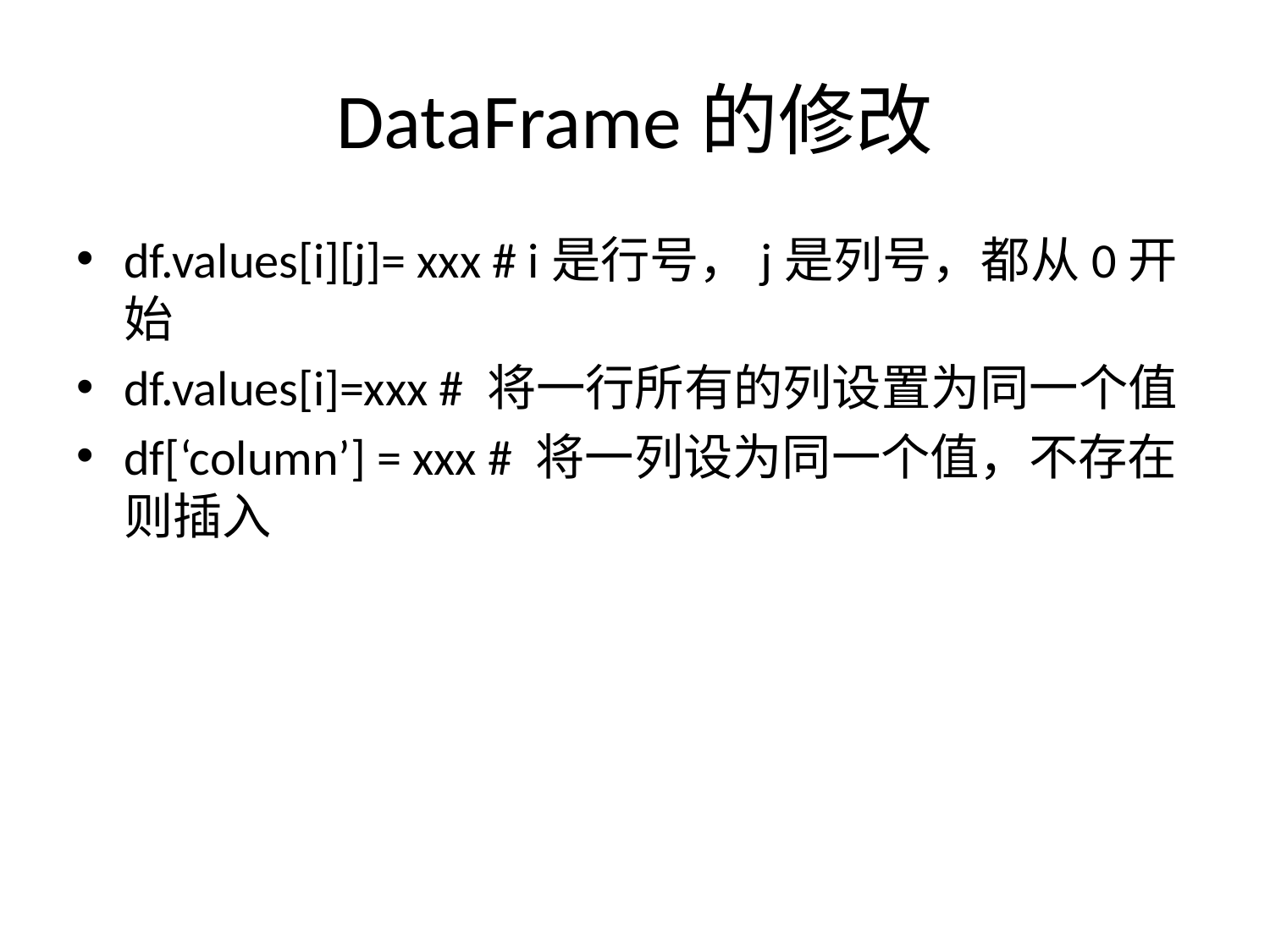

# DataFrame的修改
df.values[i][j]= xxx # i是行号，j是列号，都从0开始
df.values[i]=xxx # 将一行所有的列设置为同一个值
df[‘column’] = xxx # 将一列设为同一个值，不存在则插入